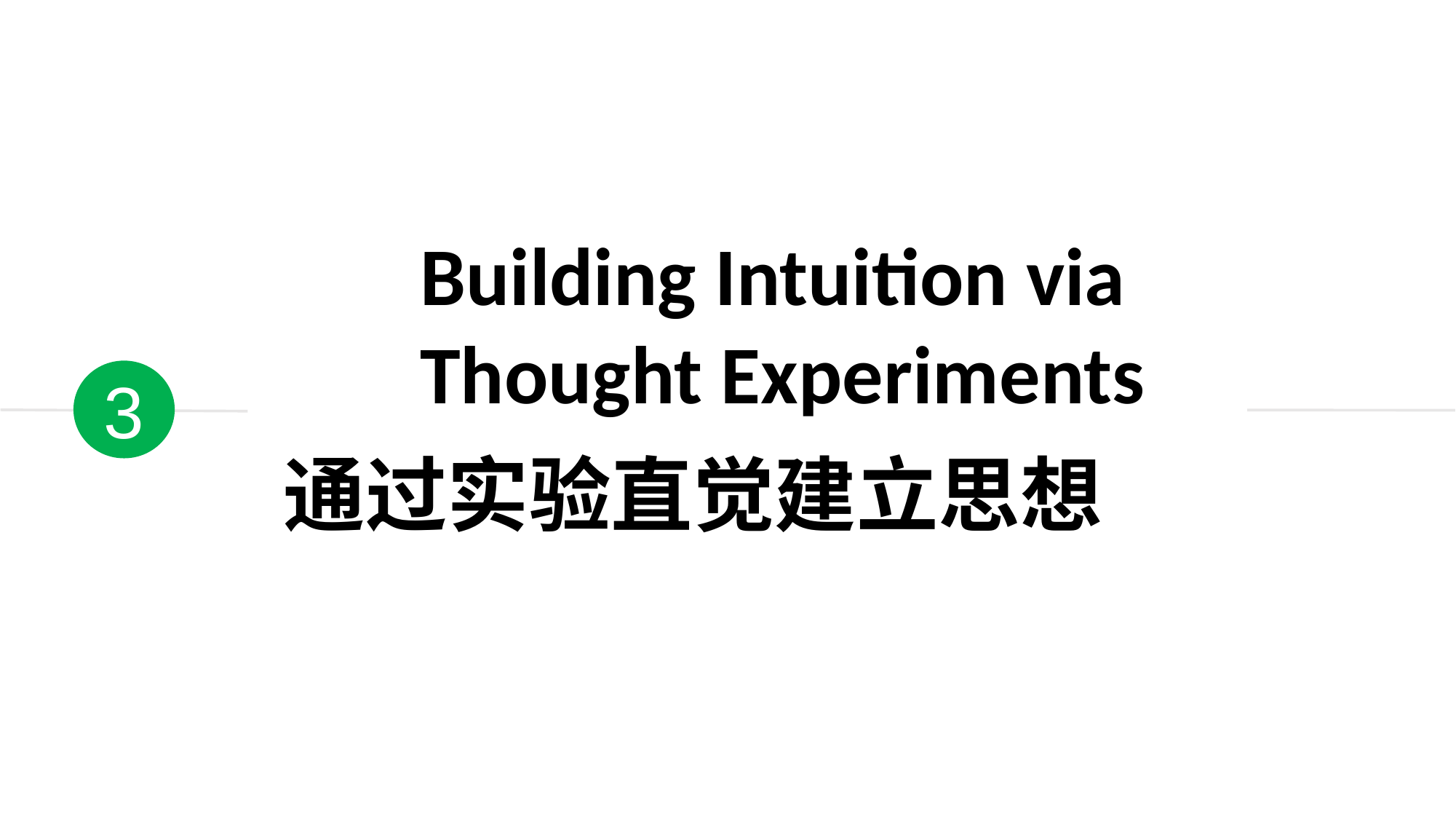

Building Intuition via
Thought Experiments

3
通过实验直觉建立思想